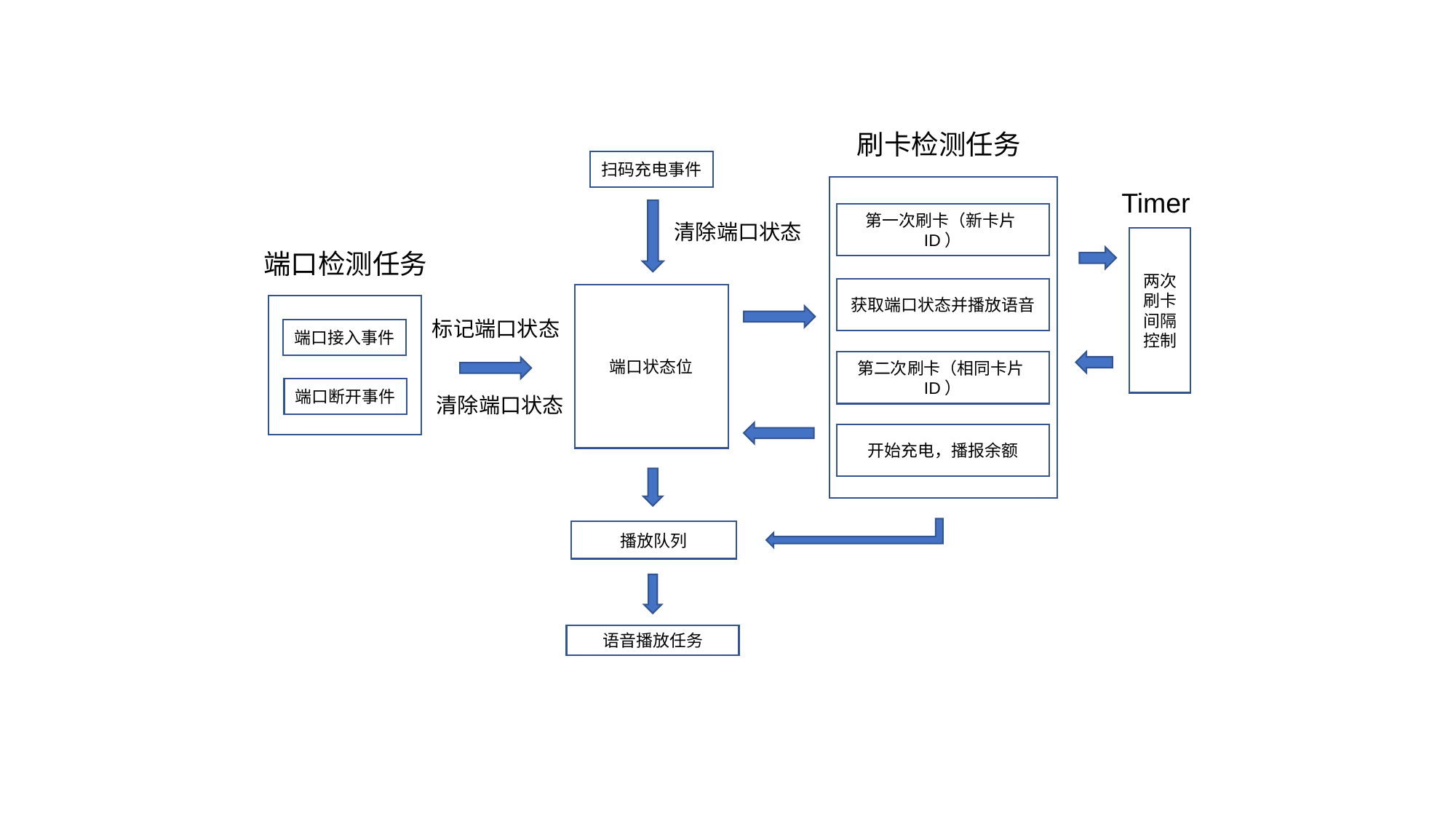

刷卡检测任务
扫码充电事件
[OK]
Timer
第一次刷卡（新卡片ID）
清除端口状态

两次刷卡间隔控制
端口检测任务

获取端口状态并播放语音
端口状态位

标记端口状态
端口接入事件

第二次刷卡（相同卡片ID）

端口断开事件
清除端口状态

开始充电，播报余额

播放队列

语音播放任务